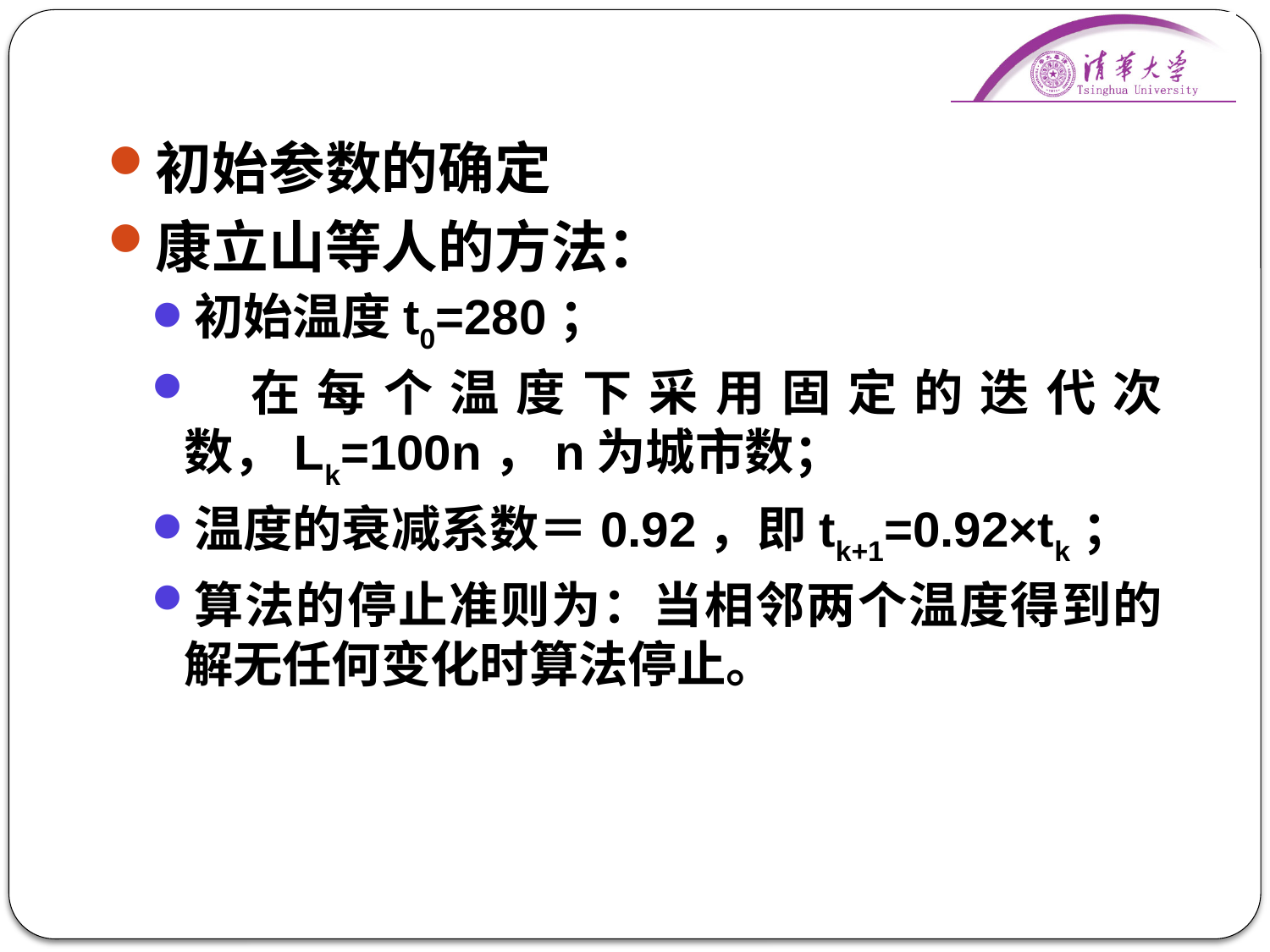

初始参数的确定
康立山等人的方法：
初始温度t0=280；
 在每个温度下采用固定的迭代次数，Lk=100n，n为城市数；
温度的衰减系数＝0.92，即tk+1=0.92×tk；
算法的停止准则为：当相邻两个温度得到的解无任何变化时算法停止。